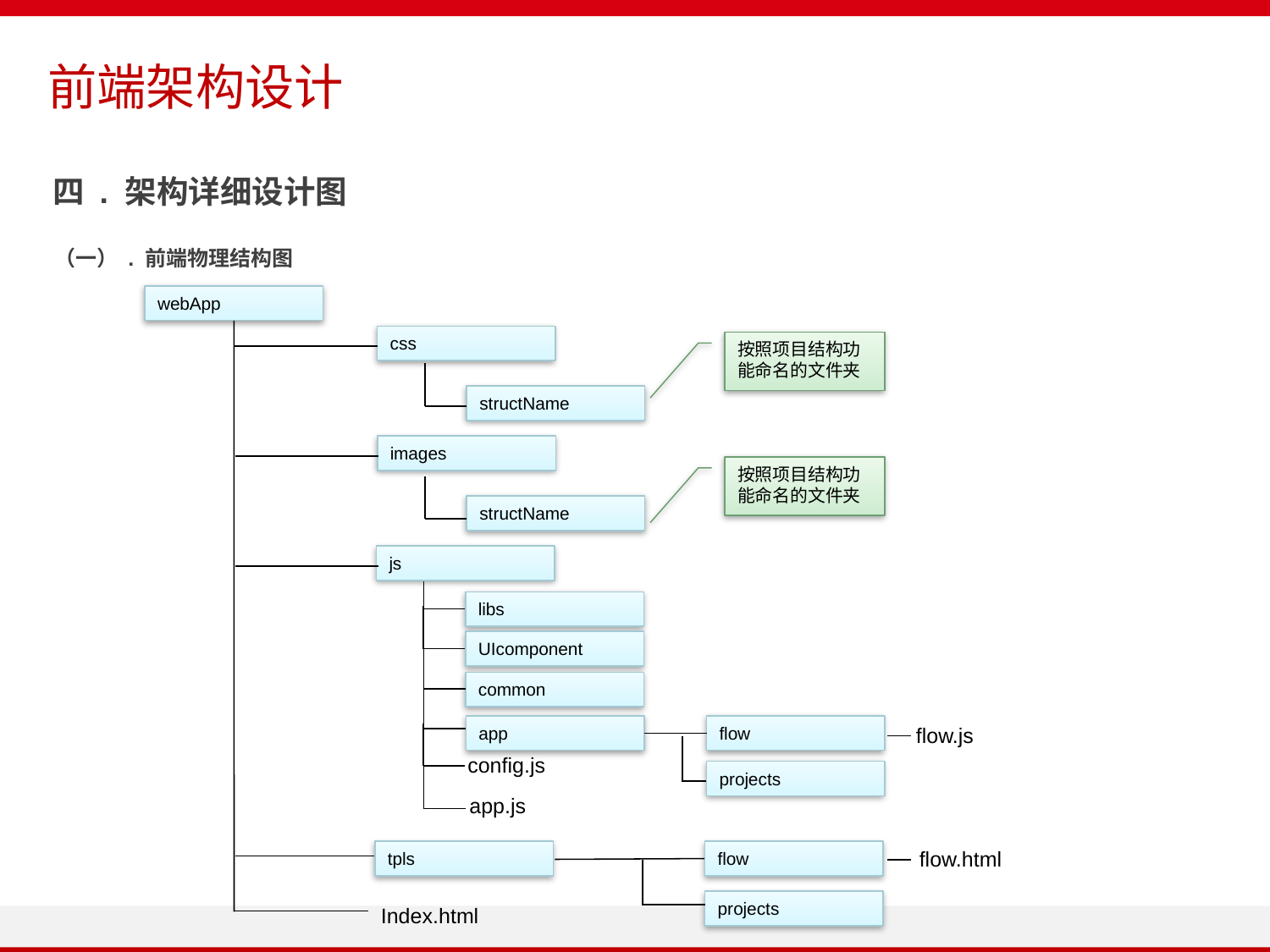

前端架构设计
四 . 架构详细设计图
（一） . 前端物理结构图
webApp
css
按照项目结构功能命名的文件夹
structName
images
按照项目结构功能命名的文件夹
structName
js
libs
UIcomponent
common
app
flow
flow.js
config.js
projects
app.js
flow.html
tpls
flow
projects
Index.html